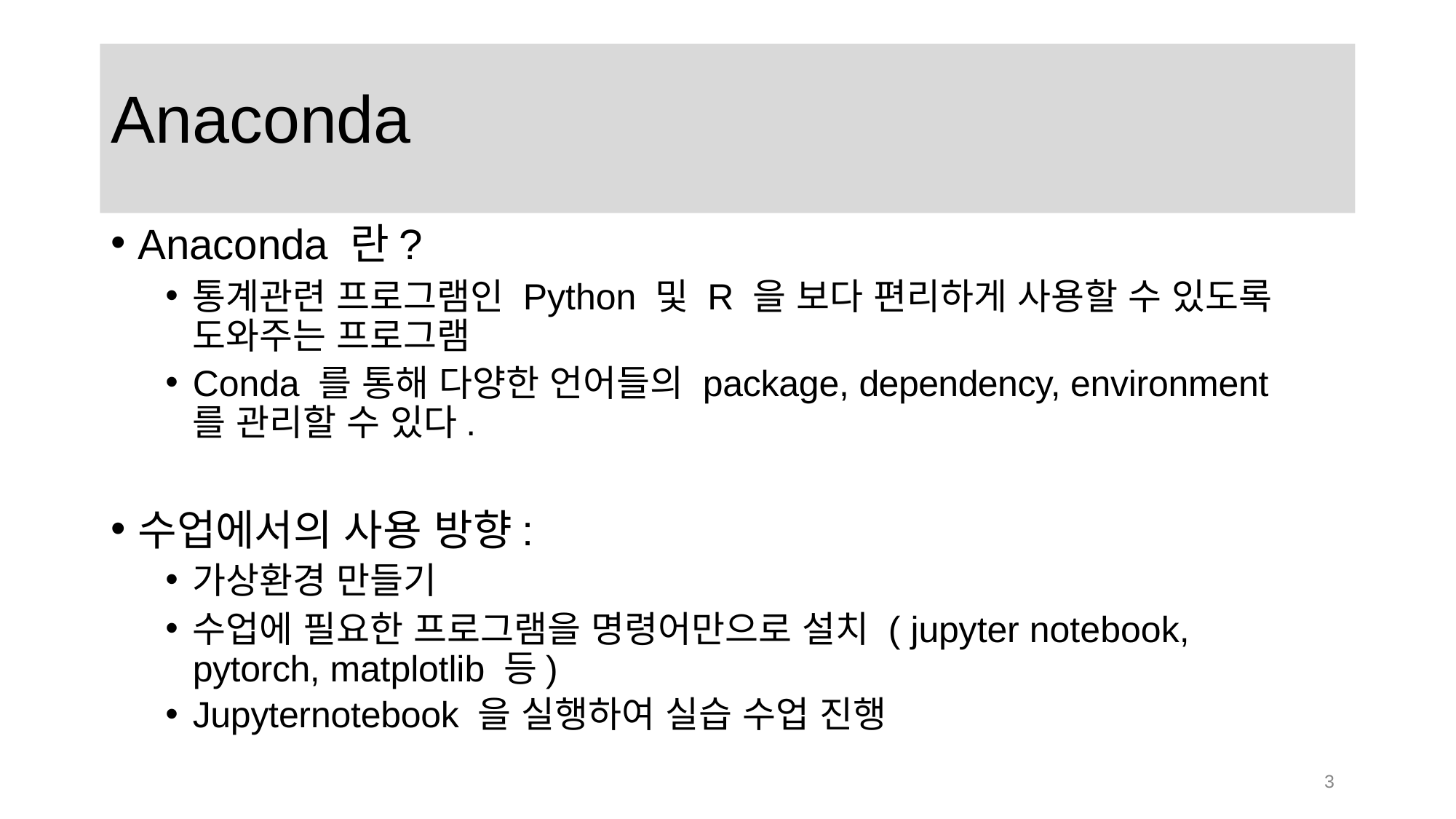

# Anaconda
Anaconda 란?
통계관련 프로그램인 Python 및 R 을 보다 편리하게 사용할 수 있도록  도와주는 프로그램
Conda 를 통해 다양한 언어들의 package, dependency, environment  를 관리할 수 있다.

수업에서의 사용 방향:
가상환경 만들기
수업에 필요한 프로그램을 명령어만으로 설치 ( jupyter notebook,  pytorch, matplotlib 등)
Jupyternotebook 을 실행하여 실습 수업 진행
3